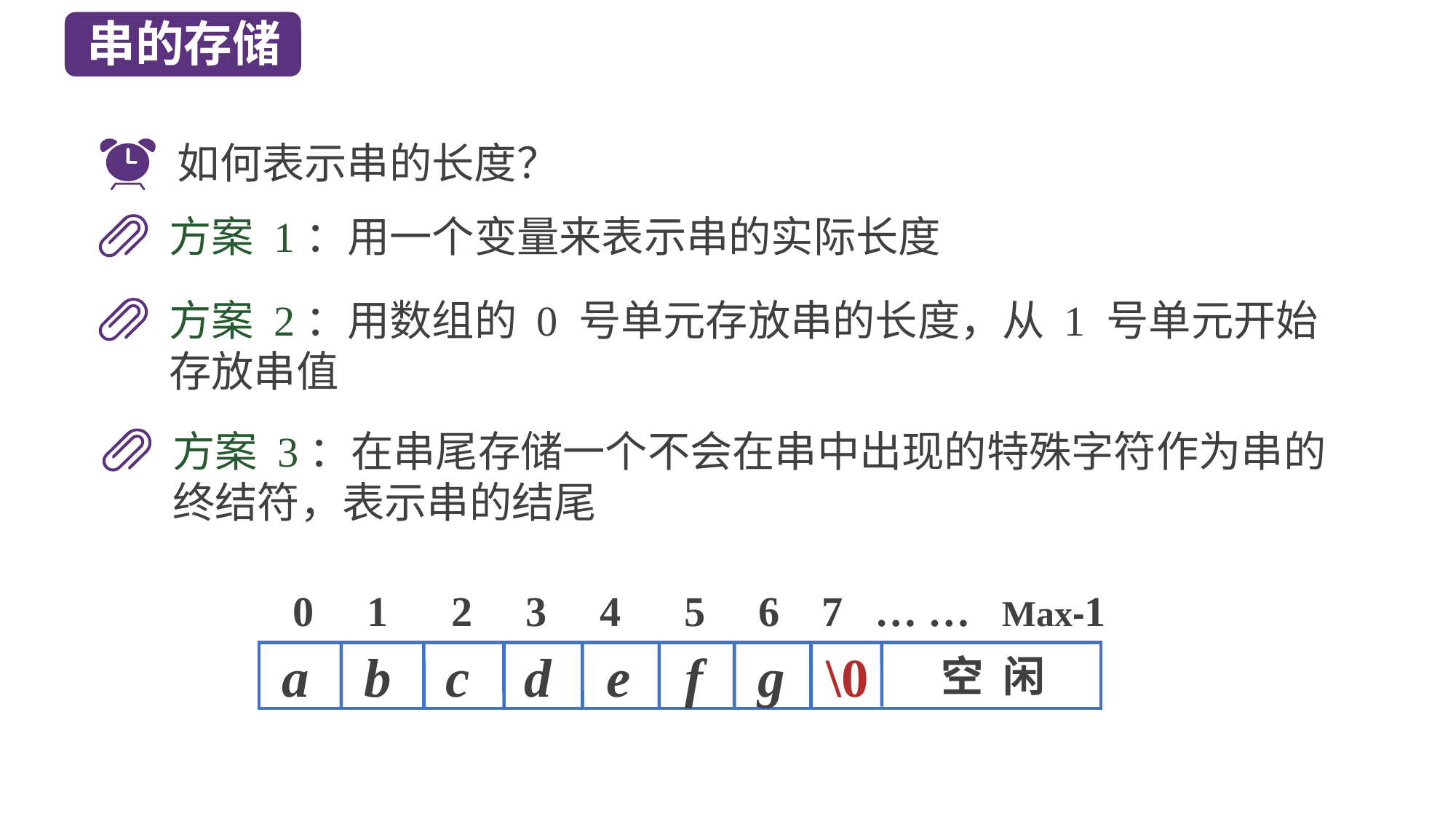

串的存储

如何表示串的长度？

方案 1：用一个变量来表示串的实际长度

方案 2：用数组的 0 号单元存放串的长度，从 1 号单元开始存放串值

方案 3：在串尾存储一个不会在串中出现的特殊字符作为串的终结符，表示串的结尾

0     1      2     3     4      5     6    7   … …   Max-1

 a    b    c    d    e    f    g   \0

空  闲